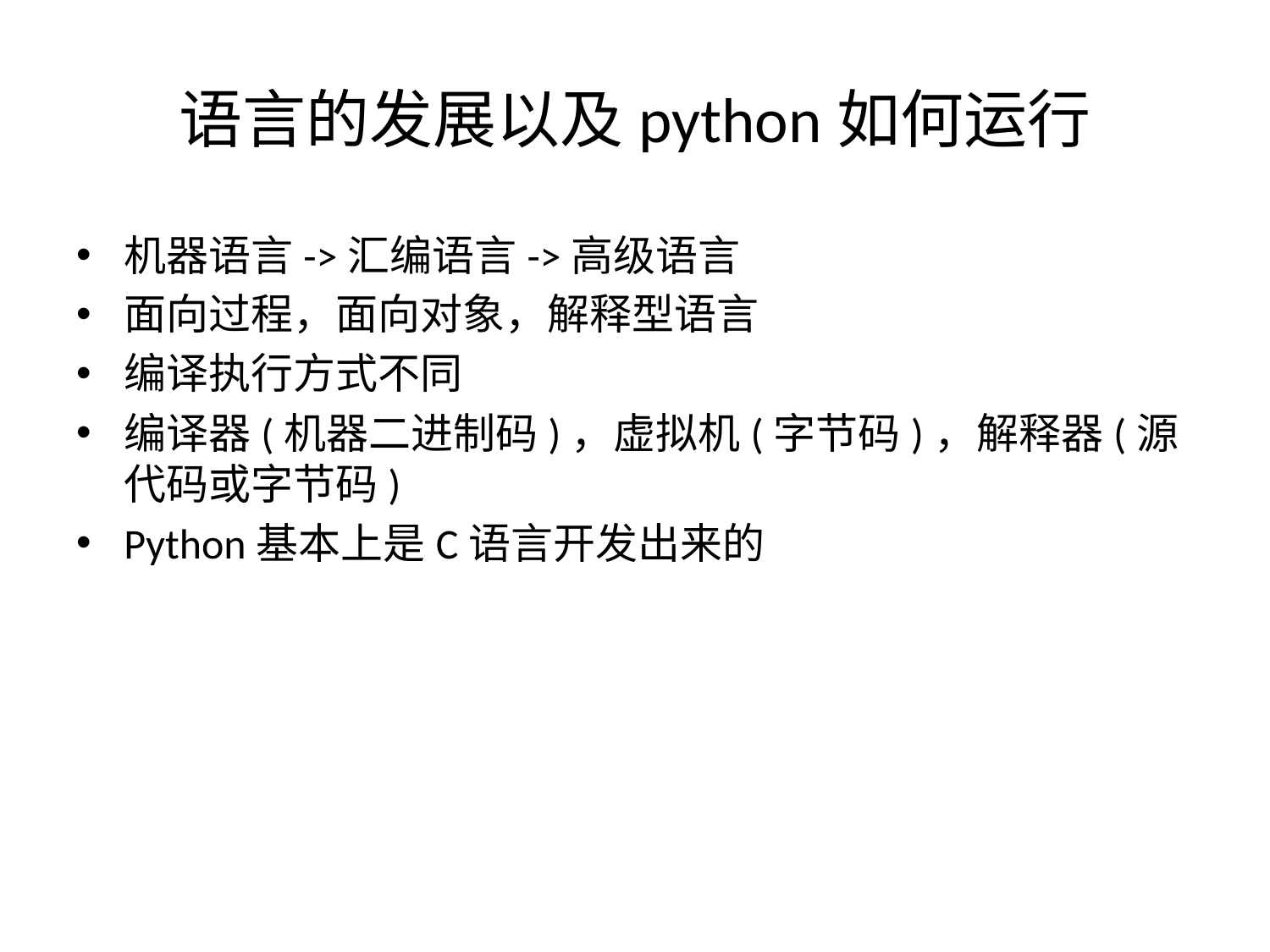

# 语言的发展以及python如何运行
机器语言->汇编语言->高级语言
面向过程，面向对象，解释型语言
编译执行方式不同
编译器(机器二进制码)，虚拟机(字节码)，解释器(源代码或字节码)
Python基本上是C语言开发出来的